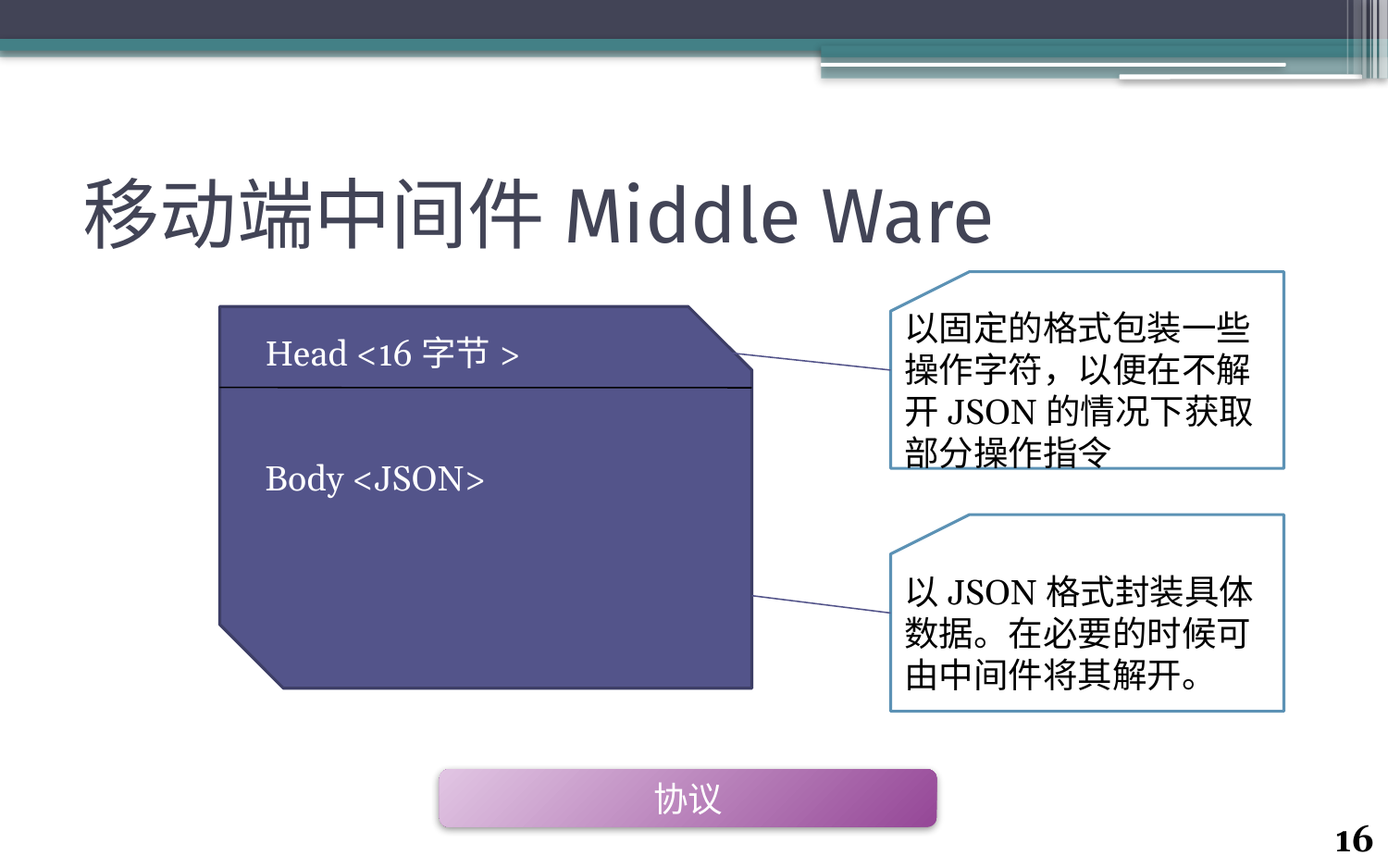

# 移动端中间件Middle Ware
以固定的格式包装一些操作字符，以便在不解开JSON的情况下获取部分操作指令
Head <16字节>

Body <JSON>

以JSON格式封装具体数据。在必要的时候可由中间件将其解开。
协议
16